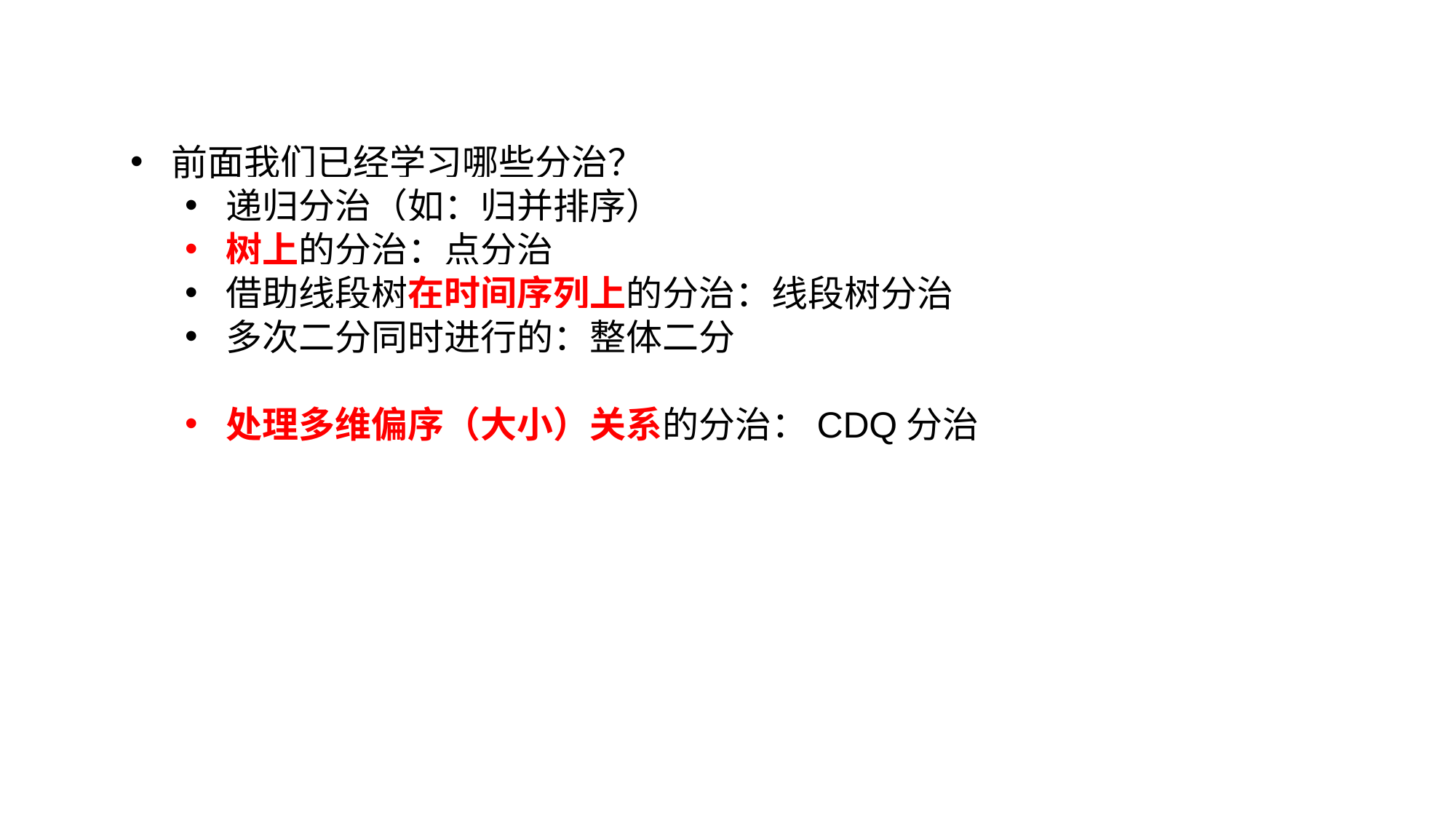

前面我们已经学习哪些分治？
递归分治（如：归并排序）
树上的分治：点分治
借助线段树在时间序列上的分治：线段树分治
多次二分同时进行的：整体二分

处理多维偏序（大小）关系的分治：CDQ分治